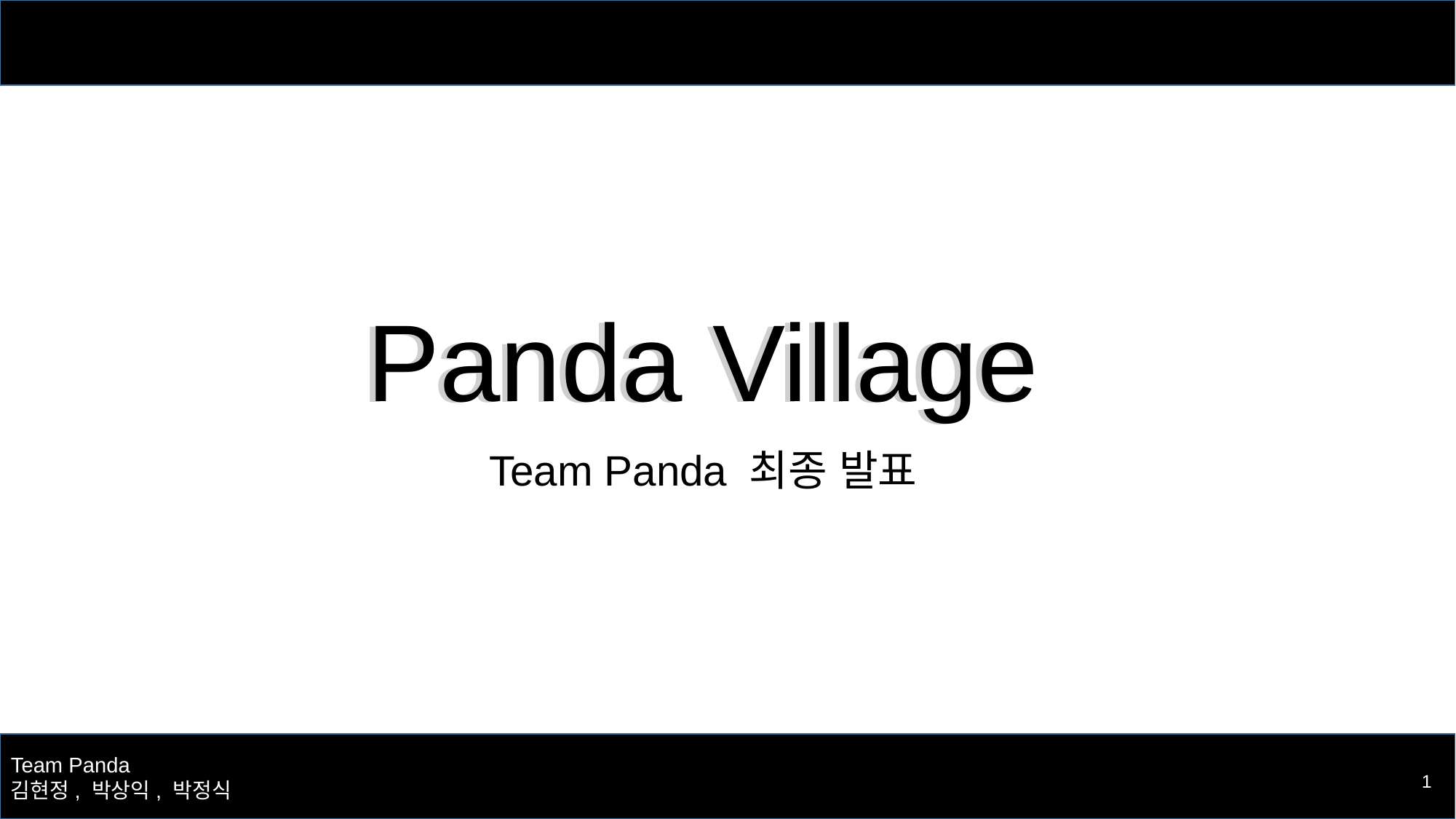

Panda Village

Team Panda 최종 발표

Panda Village

1